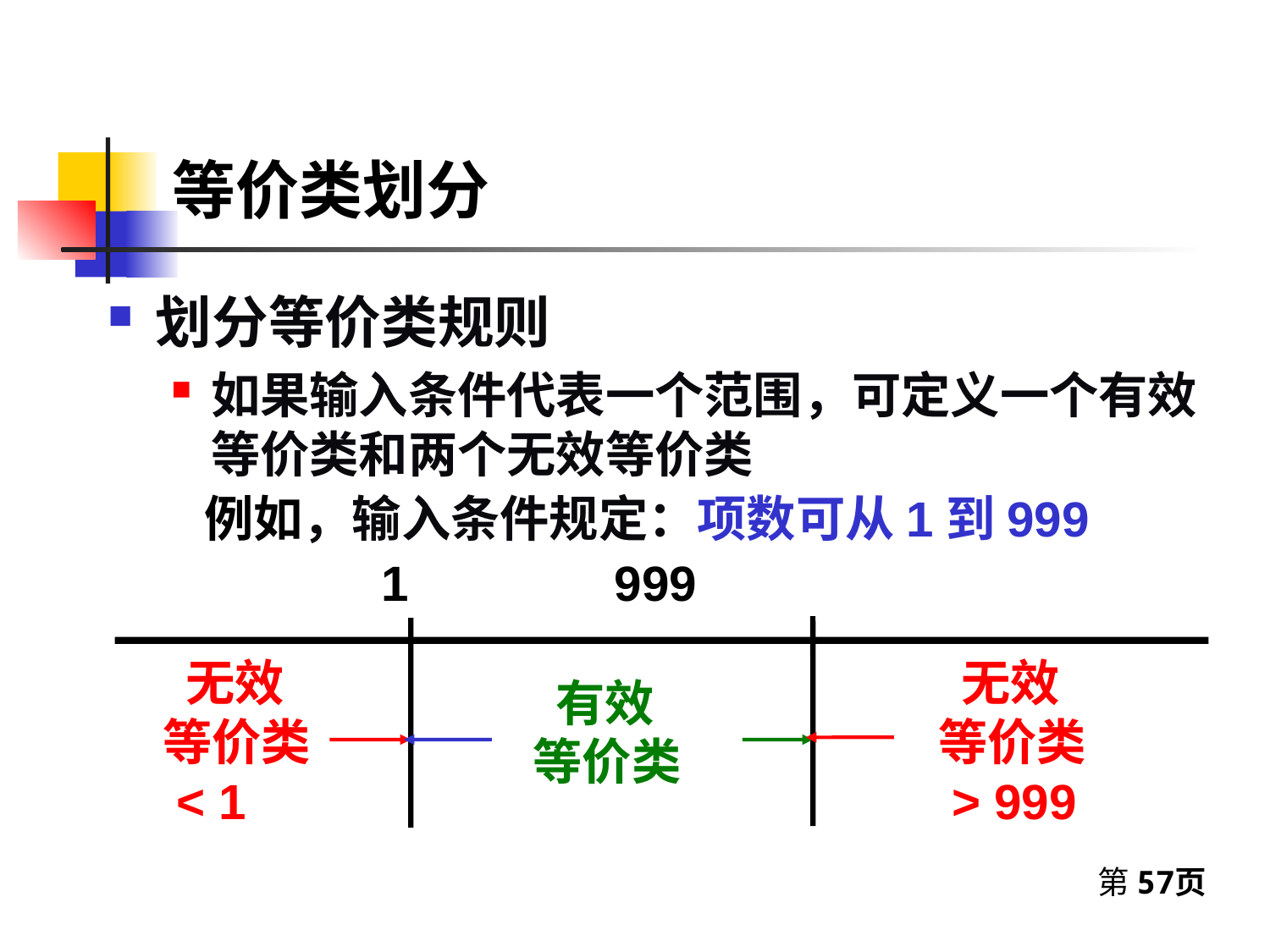

# 等价类划分
划分等价类规则
如果输入条件代表一个范围，可定义一个有效等价类和两个无效等价类
 例如，输入条件规定：项数可从1到999

 1               999

 无效
等价类
 > 999
 无效
等价类
 < 1
 有效
等价类